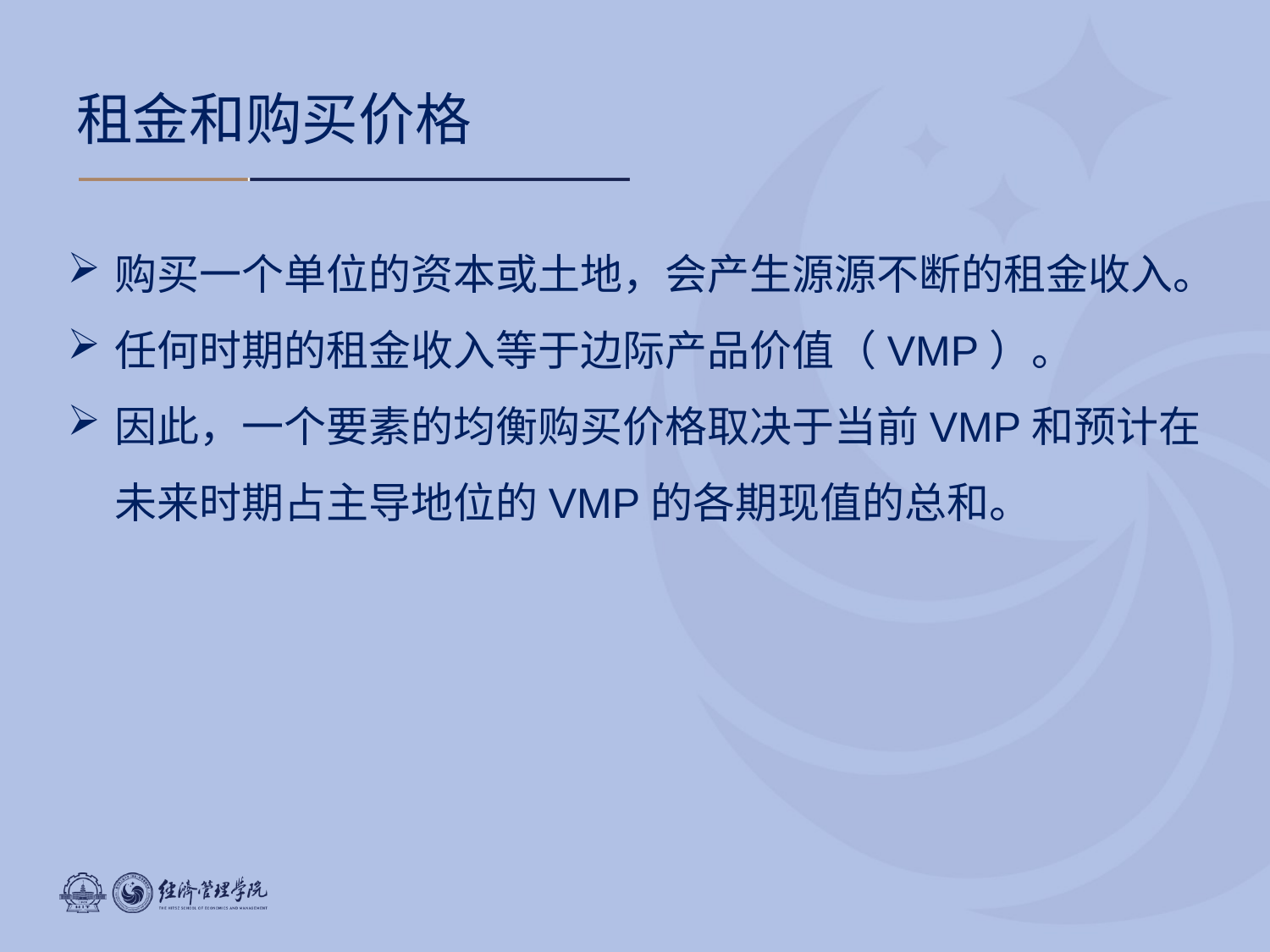

# 租金和购买价格
购买一个单位的资本或土地，会产生源源不断的租金收入。
任何时期的租金收入等于边际产品价值（VMP）。
因此，一个要素的均衡购买价格取决于当前VMP和预计在未来时期占主导地位的VMP的各期现值的总和。